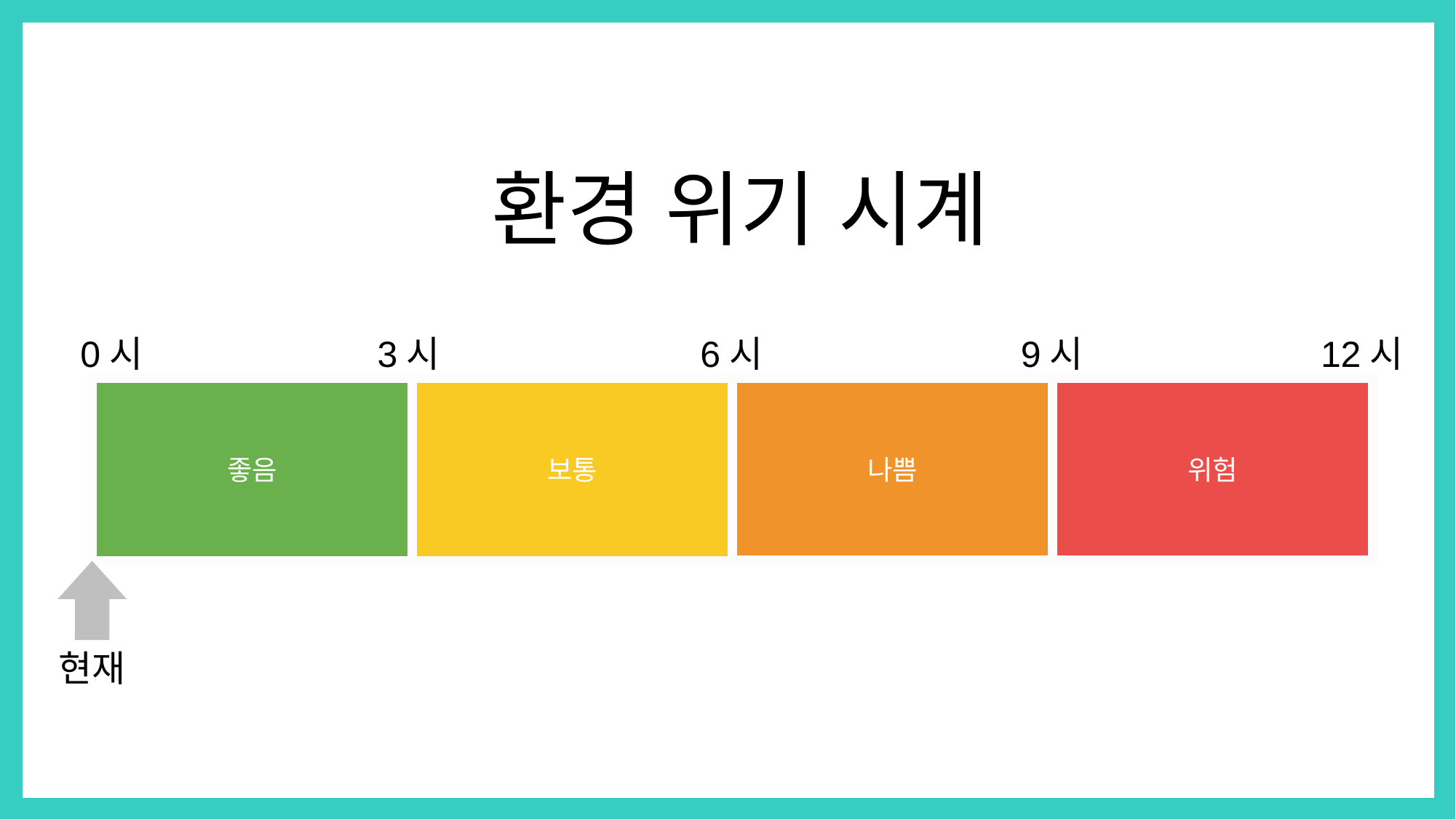

환경 위기 시계
0시
3시
6시
9시
12시
나쁨
위험
좋음
보통

현재